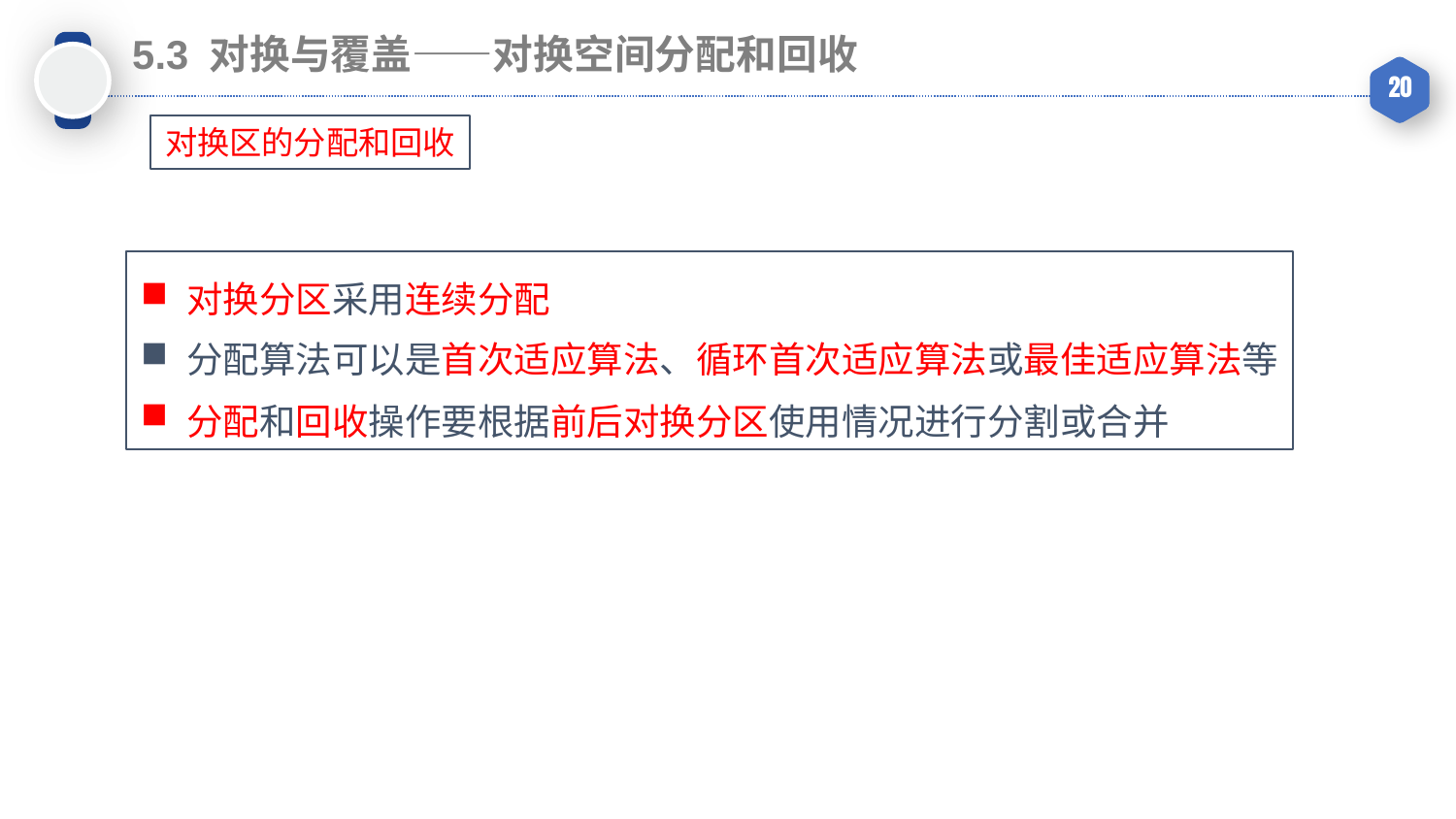

5.3 对换与覆盖——对换空间分配和回收
对换区的分配和回收
对换分区采用连续分配
分配算法可以是首次适应算法、循环首次适应算法或最佳适应算法等
分配和回收操作要根据前后对换分区使用情况进行分割或合并